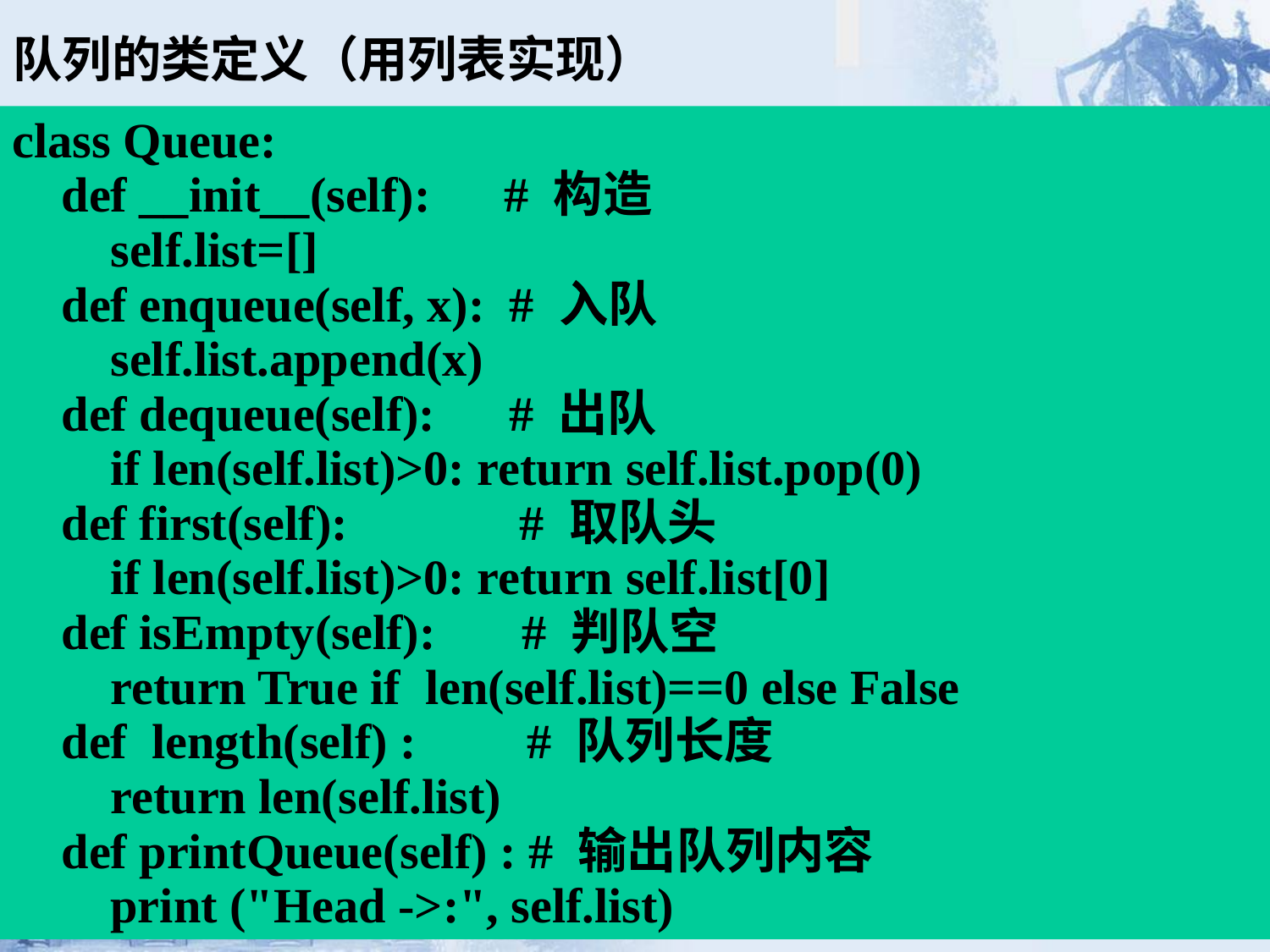

队列的类定义（用列表实现）
class Queue:
    def __init__(self):      # 构造
        self.list=[]
    def enqueue(self, x):  # 入队
        self.list.append(x)
    def dequeue(self):      # 出队
        if len(self.list)>0: return self.list.pop(0)
    def first(self):              # 取队头
        if len(self.list)>0: return self.list[0]
    def isEmpty(self):       # 判队空
        return True if  len(self.list)==0 else False
    def  length(self) :         # 队列长度
        return len(self.list)
    def printQueue(self) : # 输出队列内容
        print ("Head ->:", self.list)